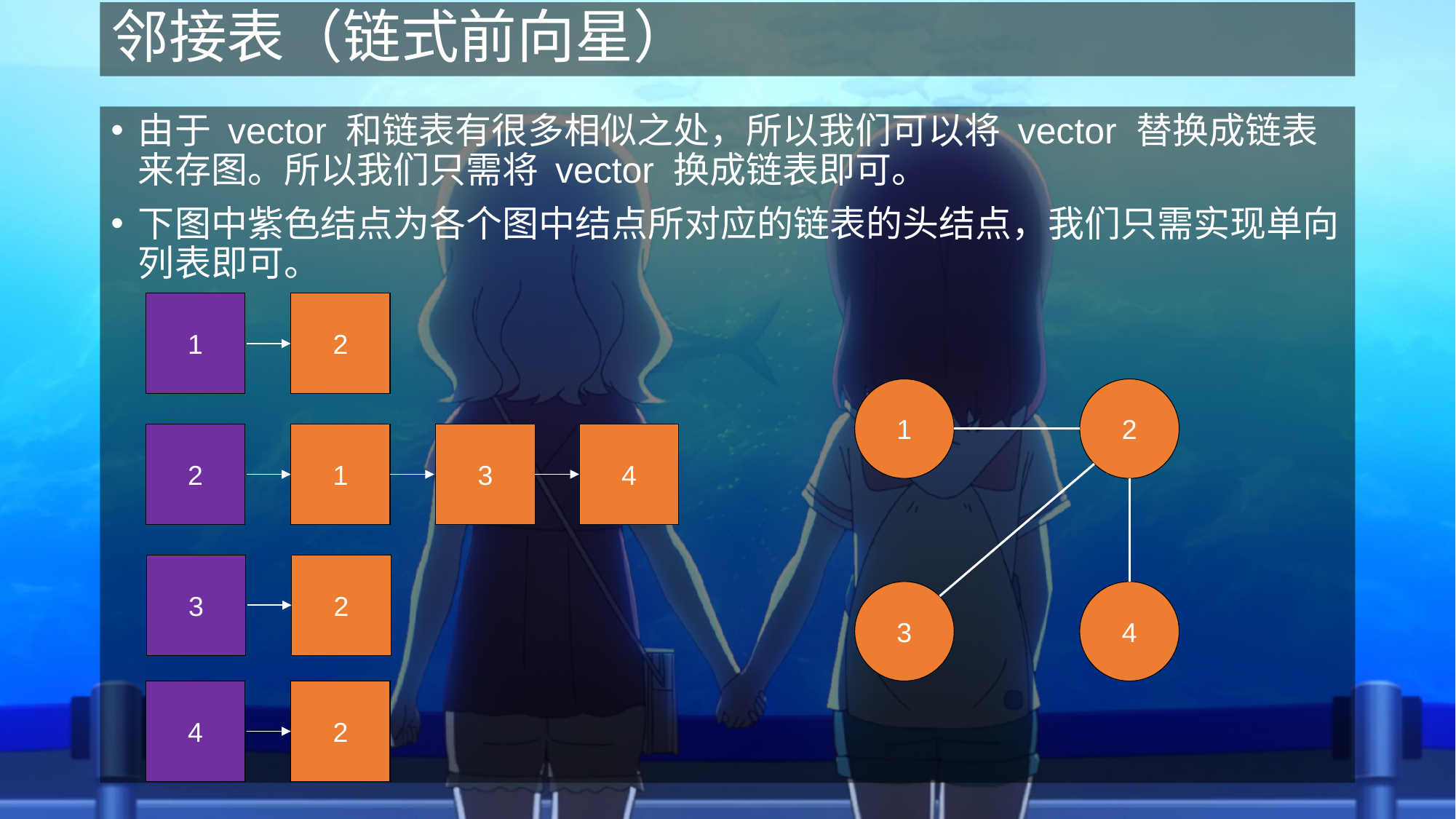

# 邻接表（链式前向星）
由于 vector 和链表有很多相似之处，所以我们可以将 vector 替换成链表来存图。所以我们只需将 vector 换成链表即可。
下图中紫色结点为各个图中结点所对应的链表的头结点，我们只需实现单向列表即可。

1
2
1
2
3
4
2
1
4
3
3
2
4
2